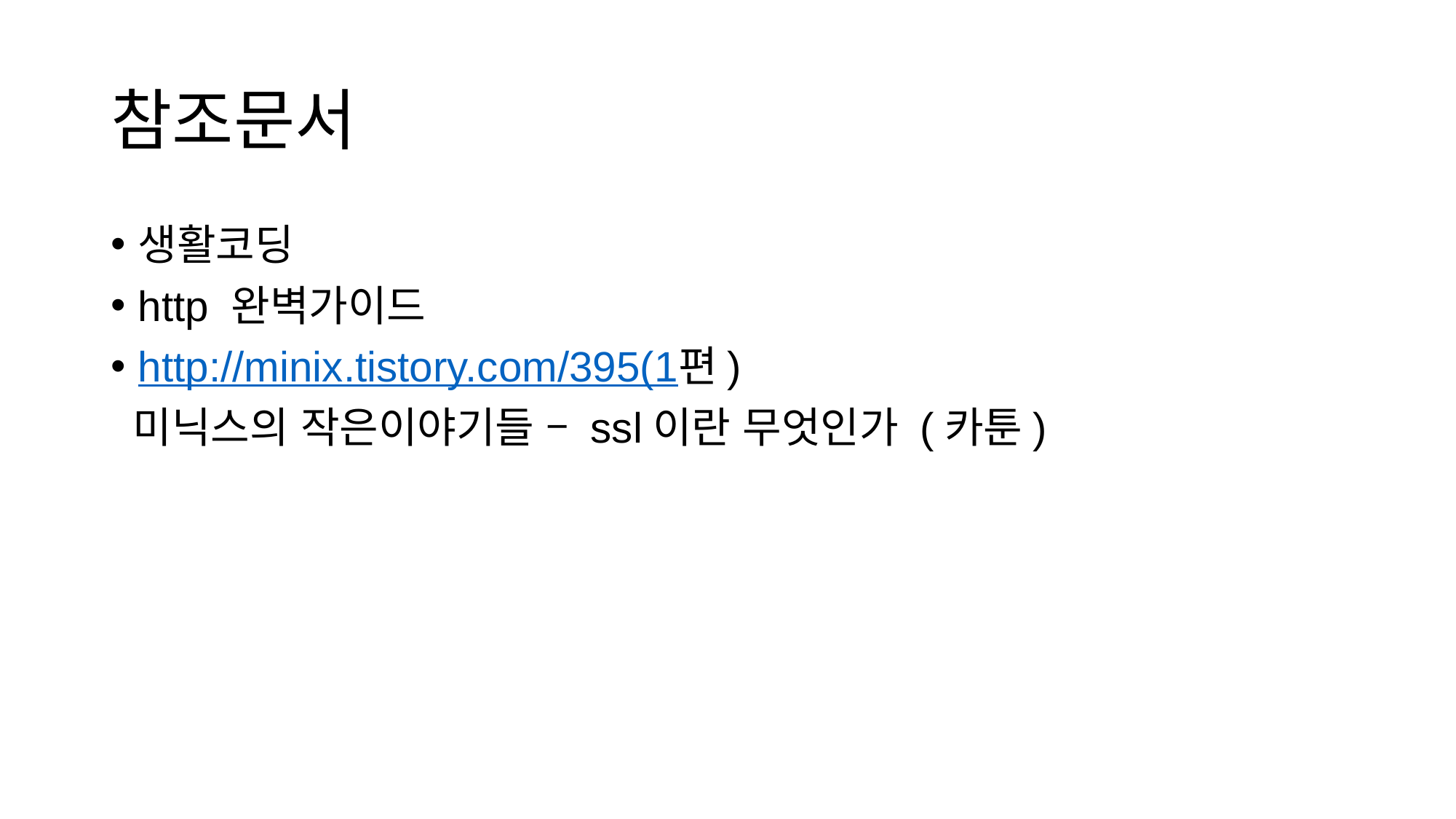

# 참조문서
생활코딩
http 완벽가이드
http://minix.tistory.com/395(1편)
 미닉스의 작은이야기들 – ssl이란 무엇인가 (카툰)